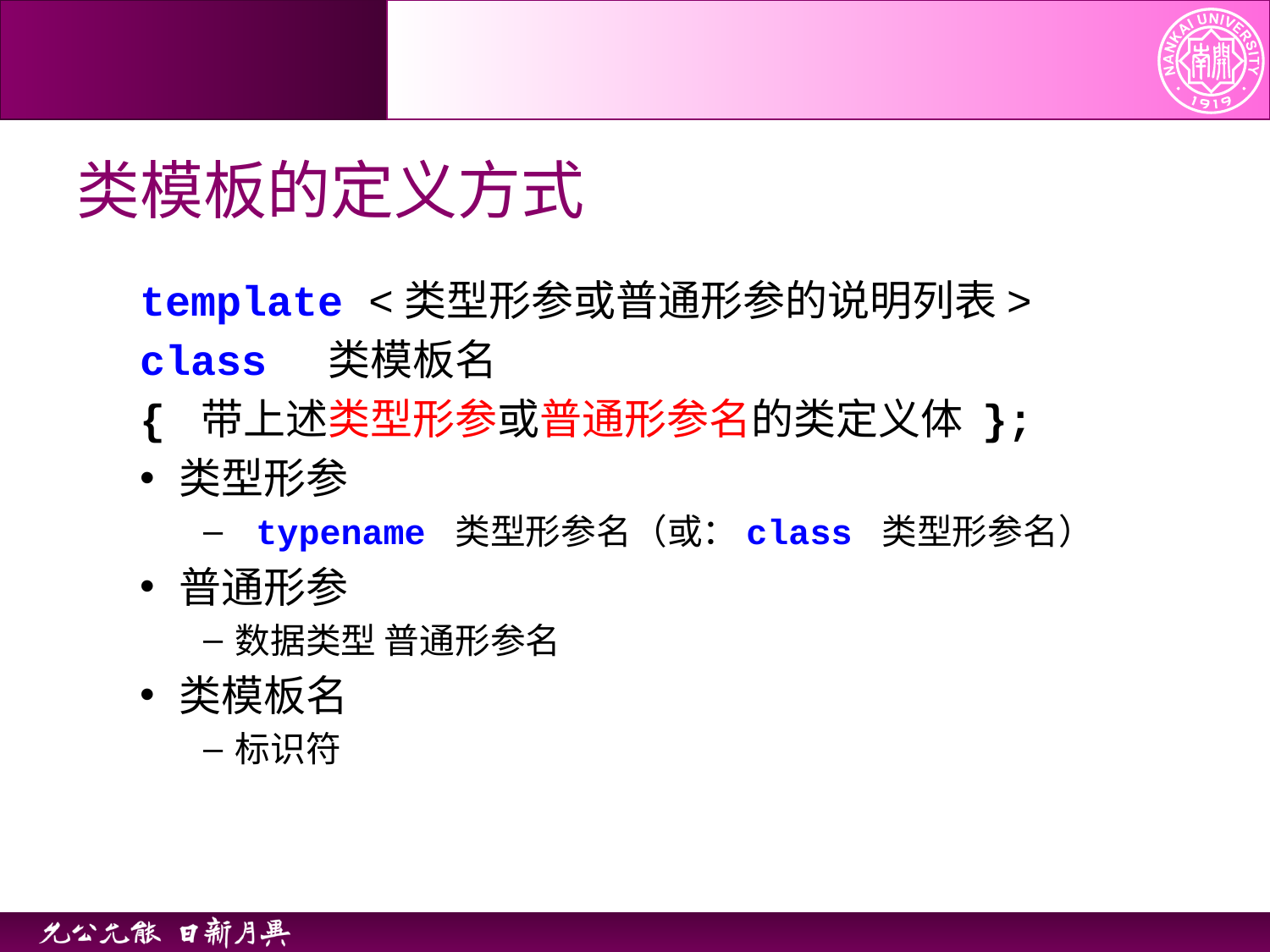

# 类模板的定义方式
template <类型形参或普通形参的说明列表>
class  类模板名
{ 带上述类型形参或普通形参名的类定义体 };
类型形参
 typename 类型形参名（或：class 类型形参名）
普通形参
数据类型 普通形参名
类模板名
标识符